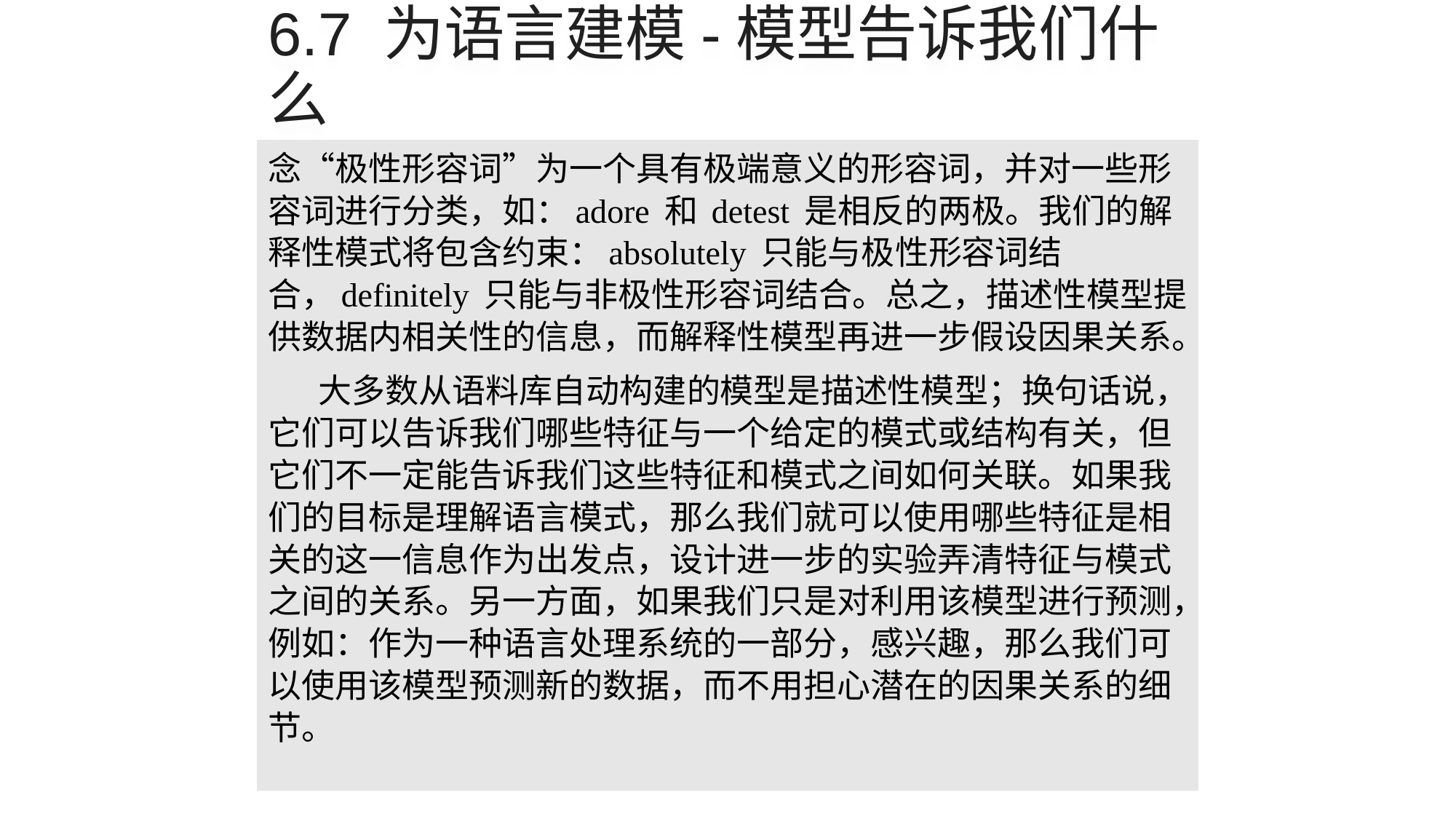

# 6.7 为语言建模-模型告诉我们什么
念“极性形容词”为一个具有极端意义的形容词，并对一些形容词进行分类，如：adore 和 detest 是相反的两极。我们的解释性模式将包含约束：absolutely 只能与极性形容词结合，definitely 只能与非极性形容词结合。总之，描述性模型提供数据内相关性的信息，而解释性模型再进一步假设因果关系。
大多数从语料库自动构建的模型是描述性模型；换句话说，它们可以告诉我们哪些特征与一个给定的模式或结构有关，但它们不一定能告诉我们这些特征和模式之间如何关联。如果我们的目标是理解语言模式，那么我们就可以使用哪些特征是相关的这一信息作为出发点，设计进一步的实验弄清特征与模式之间的关系。另一方面，如果我们只是对利用该模型进行预测，例如：作为一种语言处理系统的一部分，感兴趣，那么我们可以使用该模型预测新的数据，而不用担心潜在的因果关系的细节。